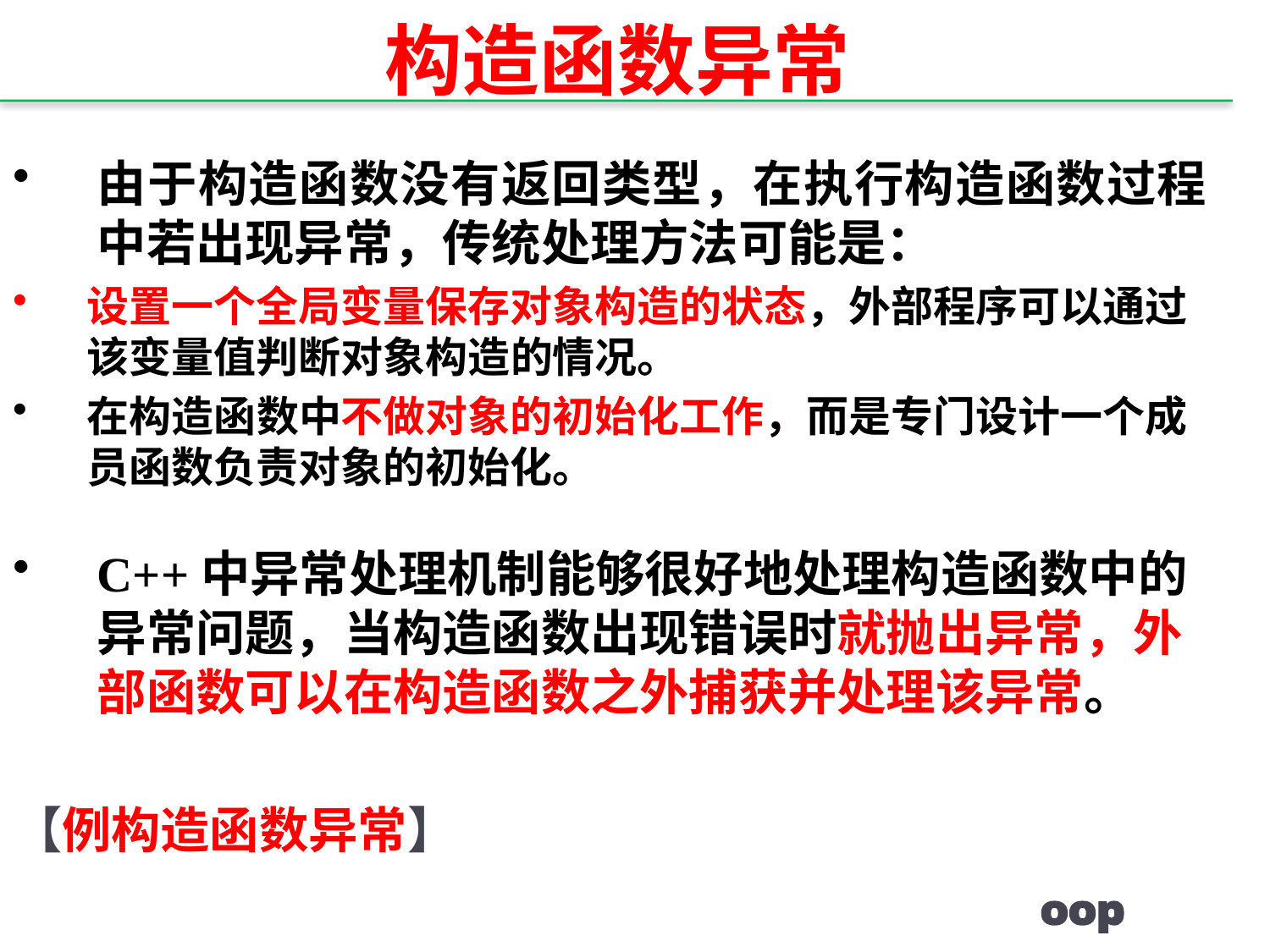

构造函数异常
由于构造函数没有返回类型，在执行构造函数过程中若出现异常，传统处理方法可能是：
设置一个全局变量保存对象构造的状态，外部程序可以通过该变量值判断对象构造的情况。
在构造函数中不做对象的初始化工作，而是专门设计一个成员函数负责对象的初始化。

C++中异常处理机制能够很好地处理构造函数中的异常问题，当构造函数出现错误时就抛出异常，外部函数可以在构造函数之外捕获并处理该异常。

【例构造函数异常】
oop